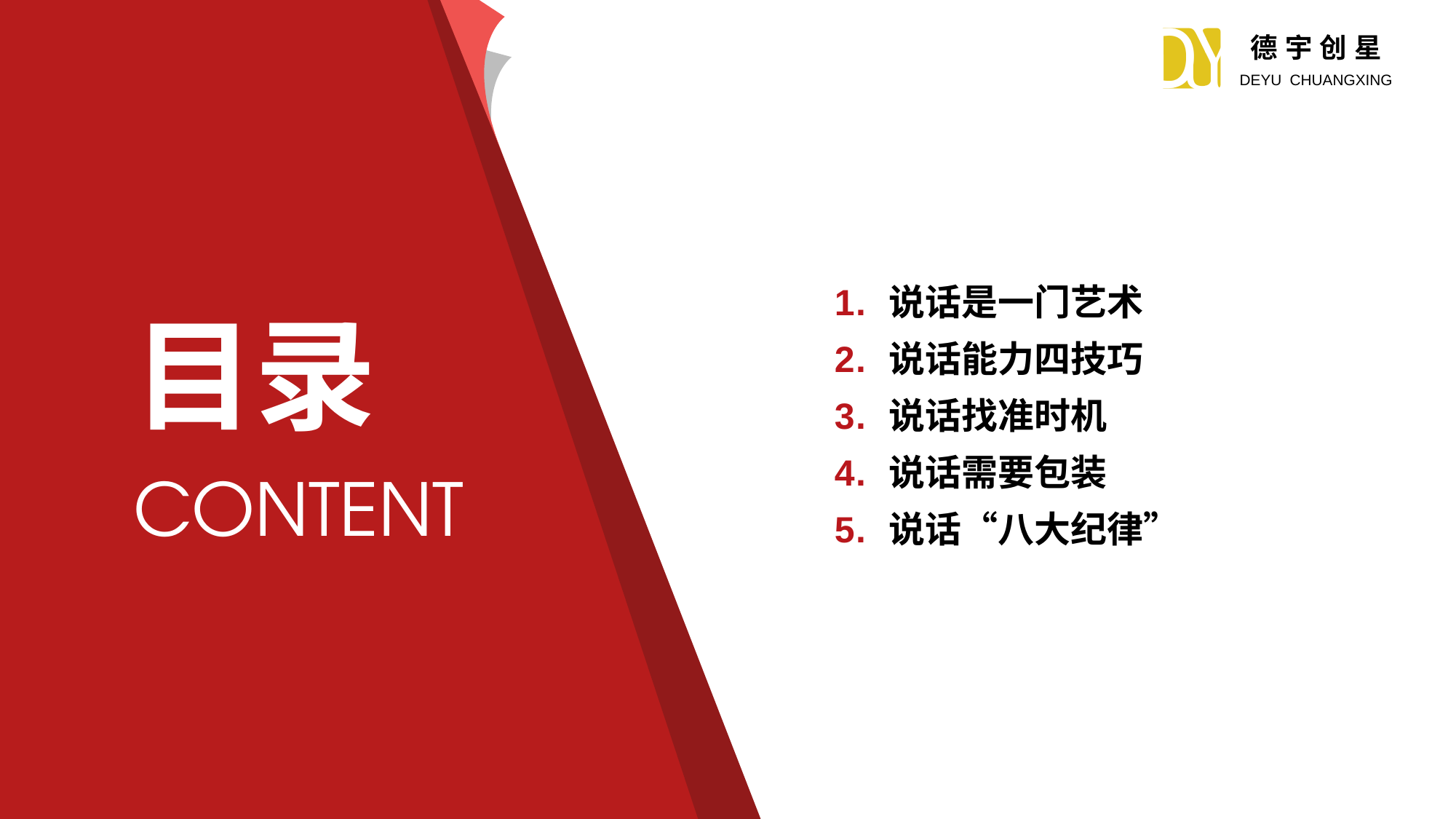

说话是一门艺术
说话能力四技巧
说话找准时机
说话需要包装
说话“八大纪律”